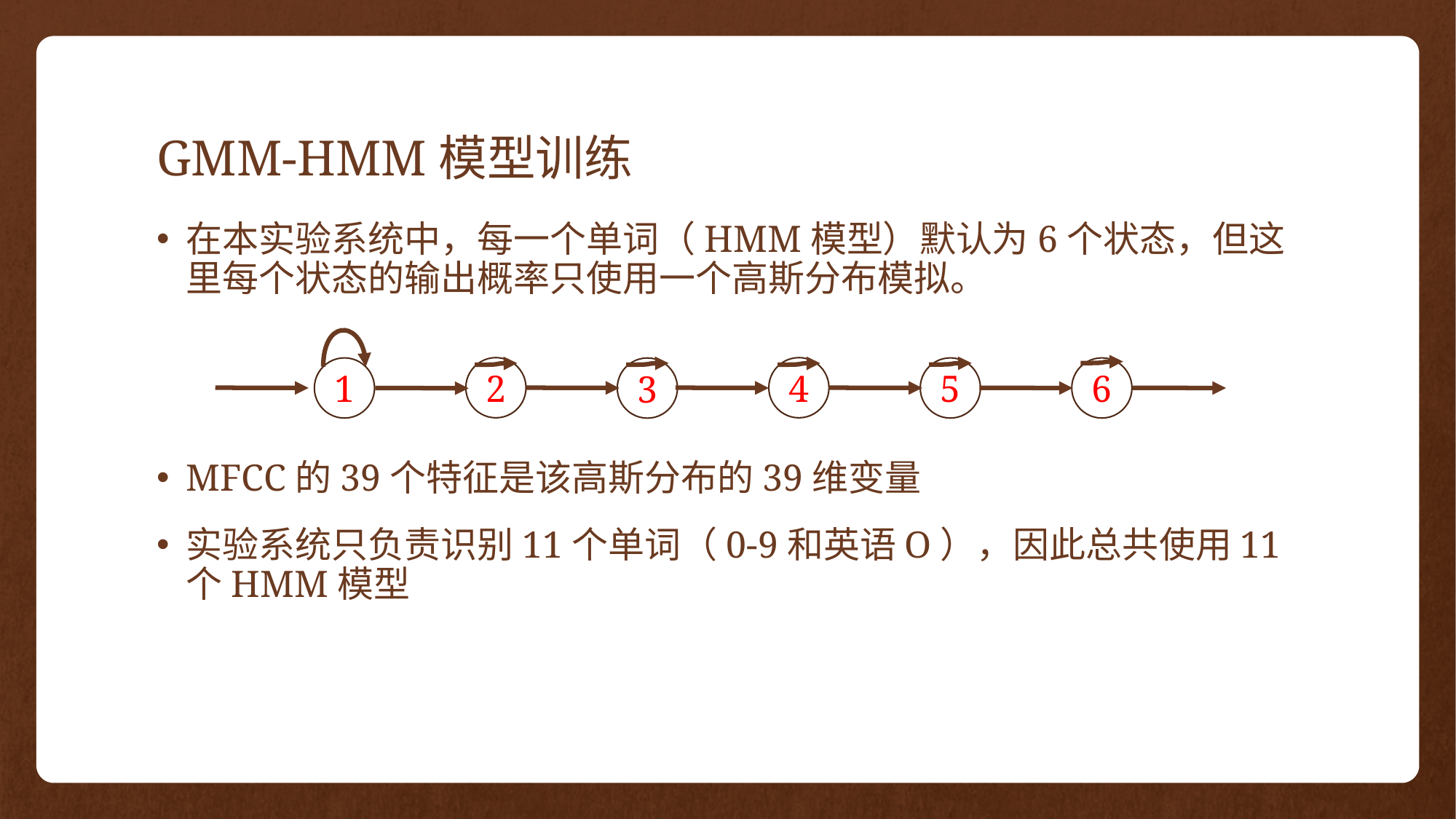

# GMM-HMM模型训练
在本实验系统中，每一个单词（HMM模型）默认为6个状态，但这里每个状态的输出概率只使用一个高斯分布模拟。

MFCC的39个特征是该高斯分布的39维变量
实验系统只负责识别11个单词（0-9和英语O），因此总共使用11个HMM模型
2
4
1
5
6
3